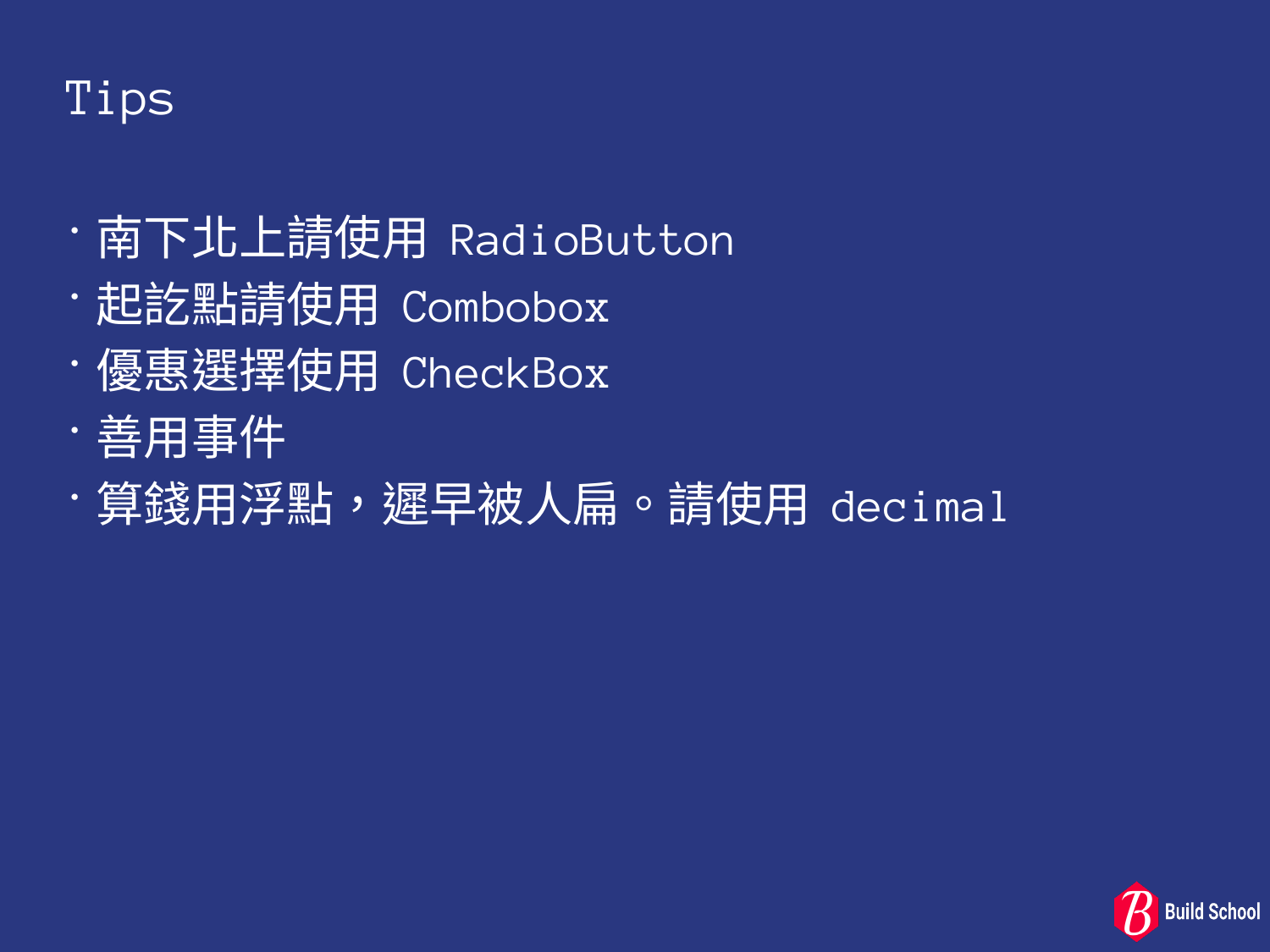

# Tips
南下北上請使用 RadioButton
起訖點請使用 Combobox
優惠選擇使用 CheckBox
善用事件
算錢用浮點，遲早被人扁。請使用 decimal